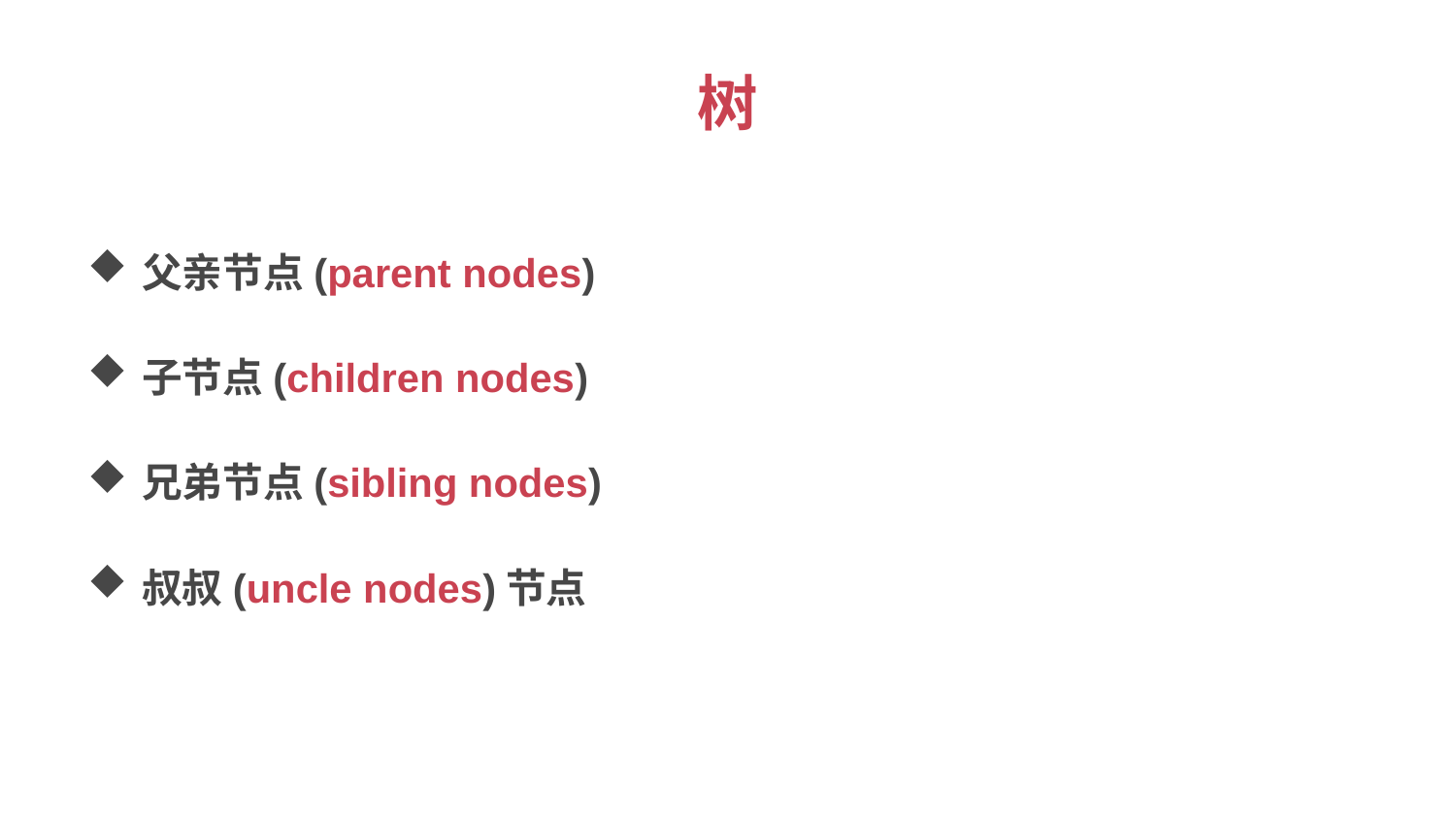

# 树
父亲节点(parent nodes)
子节点(children nodes)
兄弟节点(sibling nodes)
叔叔(uncle nodes)节点